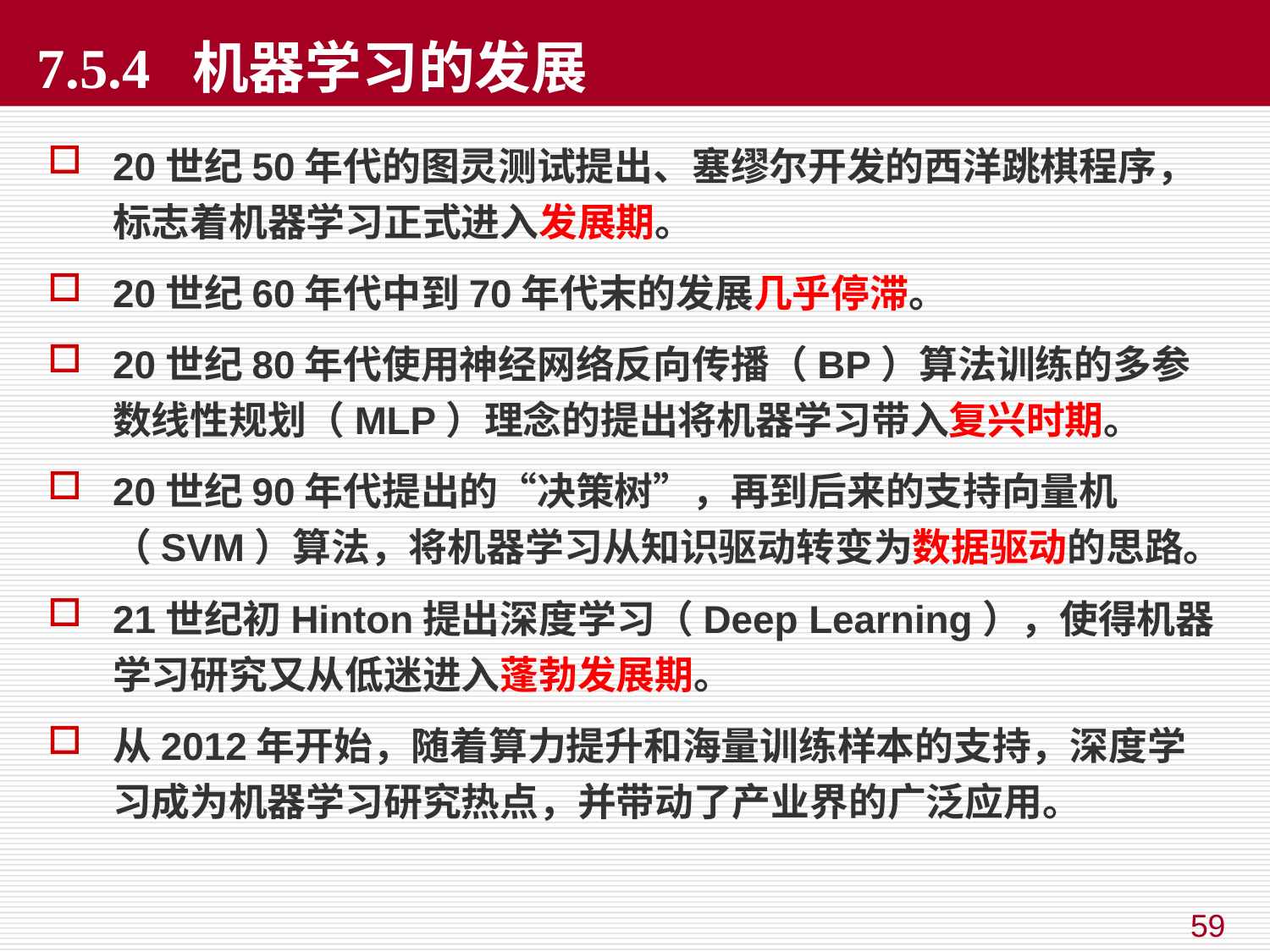

# 7.5.4  机器学习的发展

20世纪50年代的图灵测试提出、塞缪尔开发的西洋跳棋程序，标志着机器学习正式进入发展期。
20世纪60年代中到70年代末的发展几乎停滞。
20世纪80年代使用神经网络反向传播（BP）算法训练的多参数线性规划（MLP）理念的提出将机器学习带入复兴时期。
20世纪90年代提出的“决策树”，再到后来的支持向量机（SVM）算法，将机器学习从知识驱动转变为数据驱动的思路。
21世纪初Hinton提出深度学习（Deep Learning），使得机器学习研究又从低迷进入蓬勃发展期。
从2012年开始，随着算力提升和海量训练样本的支持，深度学习成为机器学习研究热点，并带动了产业界的广泛应用。

59